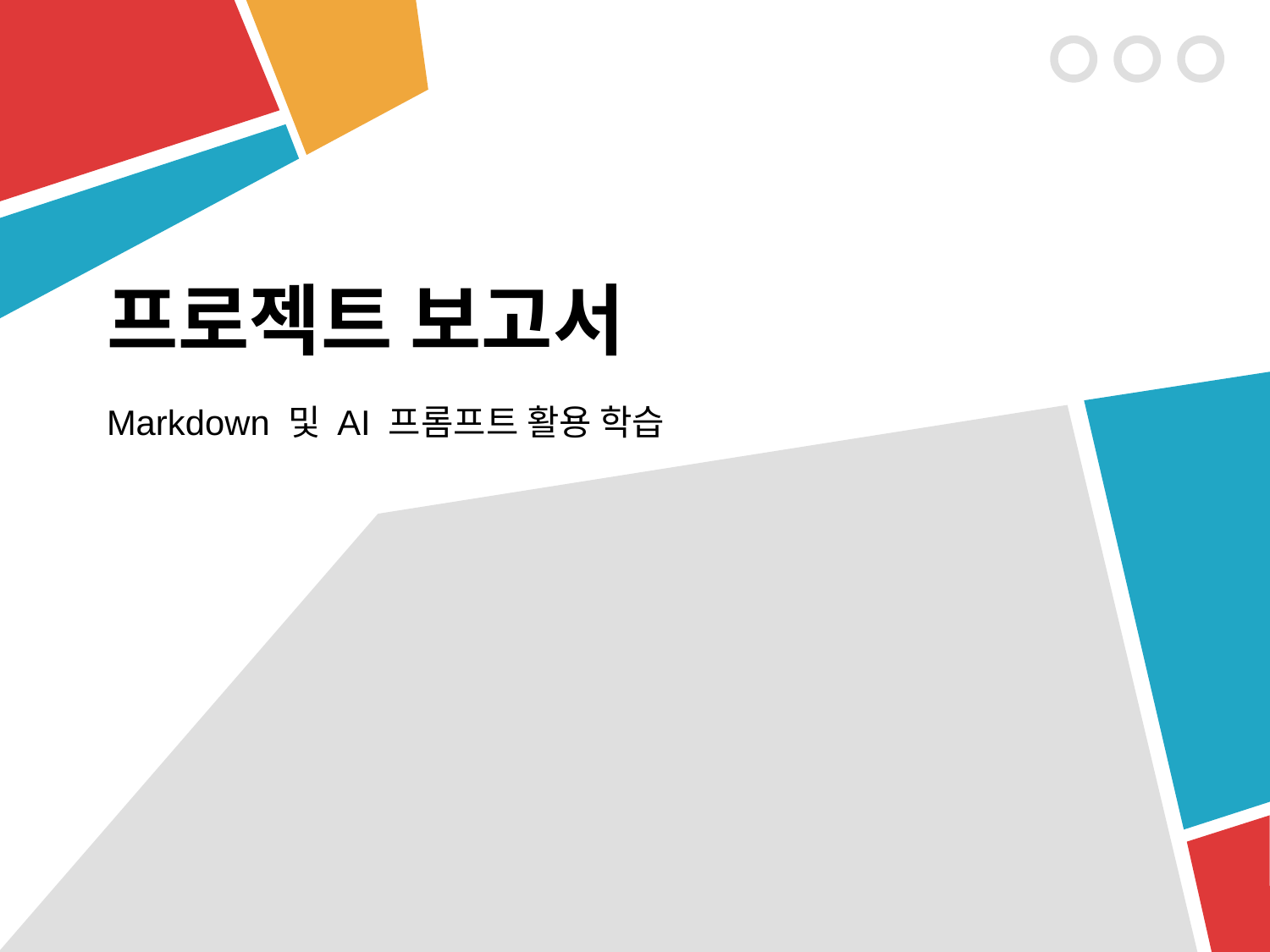

# 프로젝트 보고서
Markdown 및 AI 프롬프트 활용 학습